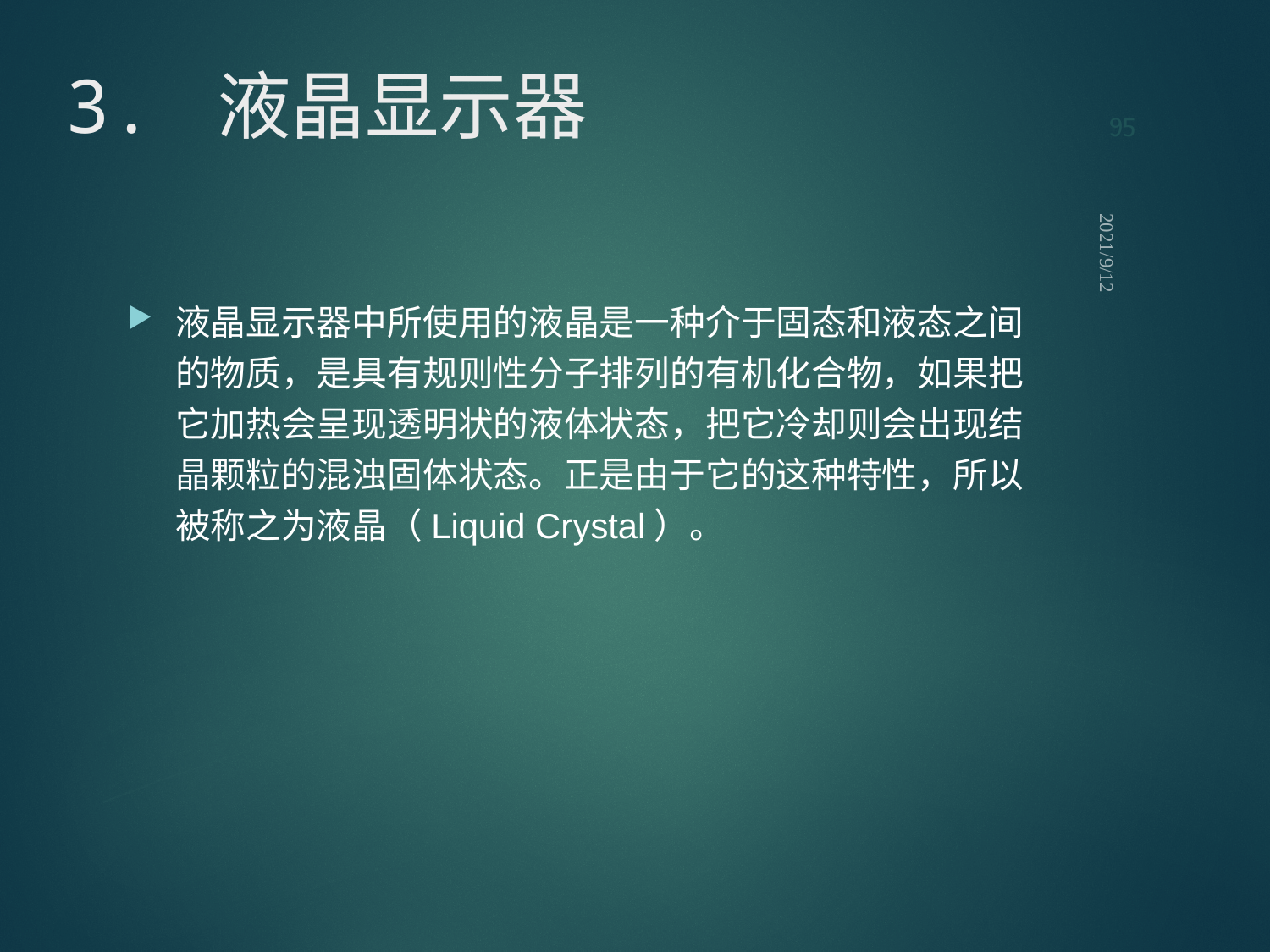

95
# 3. 液晶显示器
2021/9/12
液晶显示器中所使用的液晶是一种介于固态和液态之间的物质，是具有规则性分子排列的有机化合物，如果把它加热会呈现透明状的液体状态，把它冷却则会出现结晶颗粒的混浊固体状态。正是由于它的这种特性，所以被称之为液晶（Liquid Crystal）。